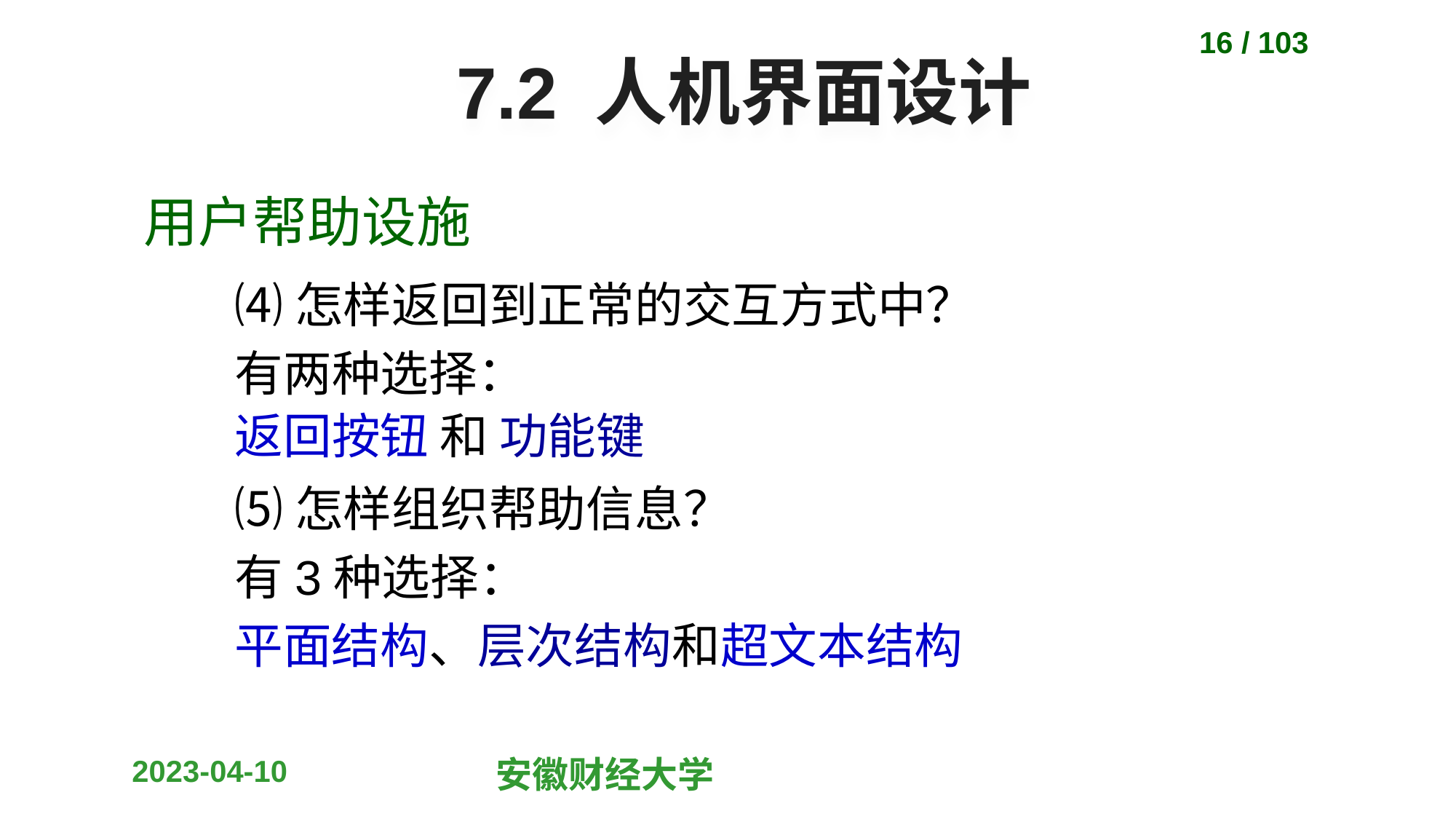

16 / 103
# 7.2 人机界面设计
用户帮助设施
⑷怎样返回到正常的交互方式中？
有两种选择：
返回按钮 和 功能键
⑸怎样组织帮助信息？
有3种选择：
平面结构、层次结构和超文本结构
2023-04-10
安徽财经大学